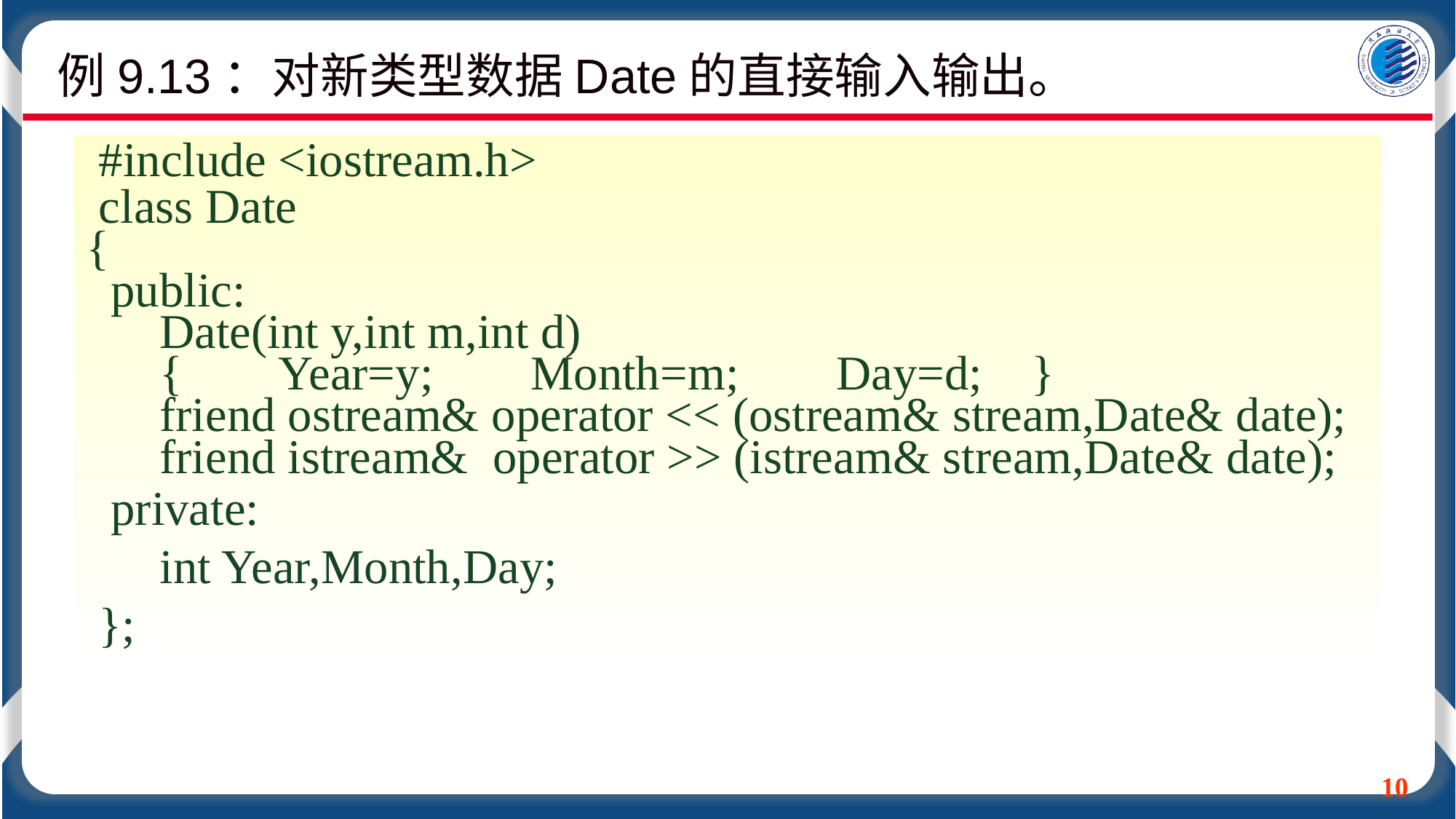

例9.13：对新类型数据Date的直接输入输出。
  #include <iostream.h>
  class Date
 {
   public:
       Date(int y,int m,int d)
       {        Year=y;        Month=m;        Day=d;    }
       friend ostream& operator << (ostream& stream,Date& date);
       friend istream&  operator >> (istream& stream,Date& date);
   private:
       int Year,Month,Day;
  };
10